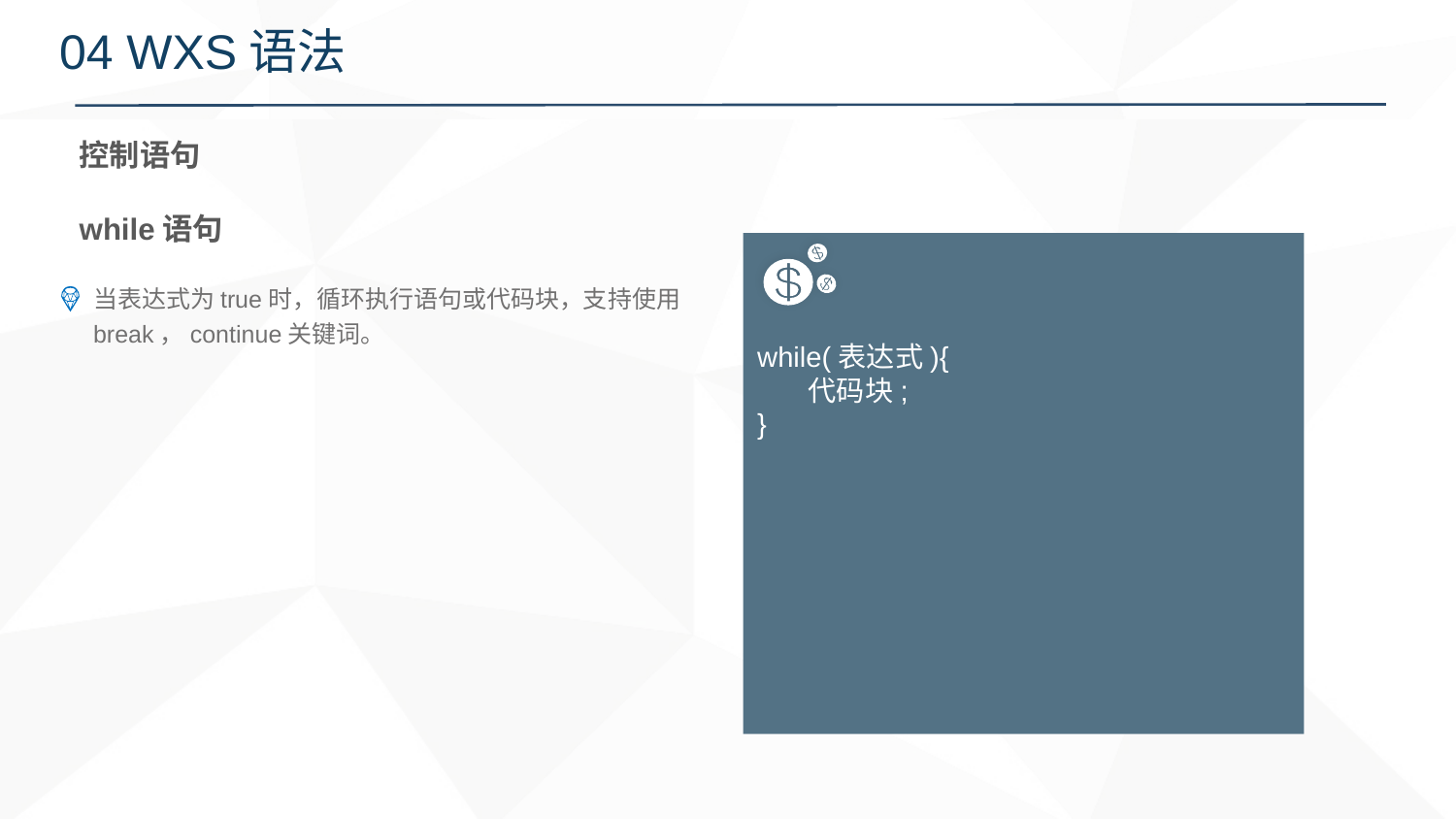

# 04 WXS语法
控制语句
while语句

while(表达式){
       代码块;
}
当表达式为true时，循环执行语句或代码块，支持使用break，continue关键词。